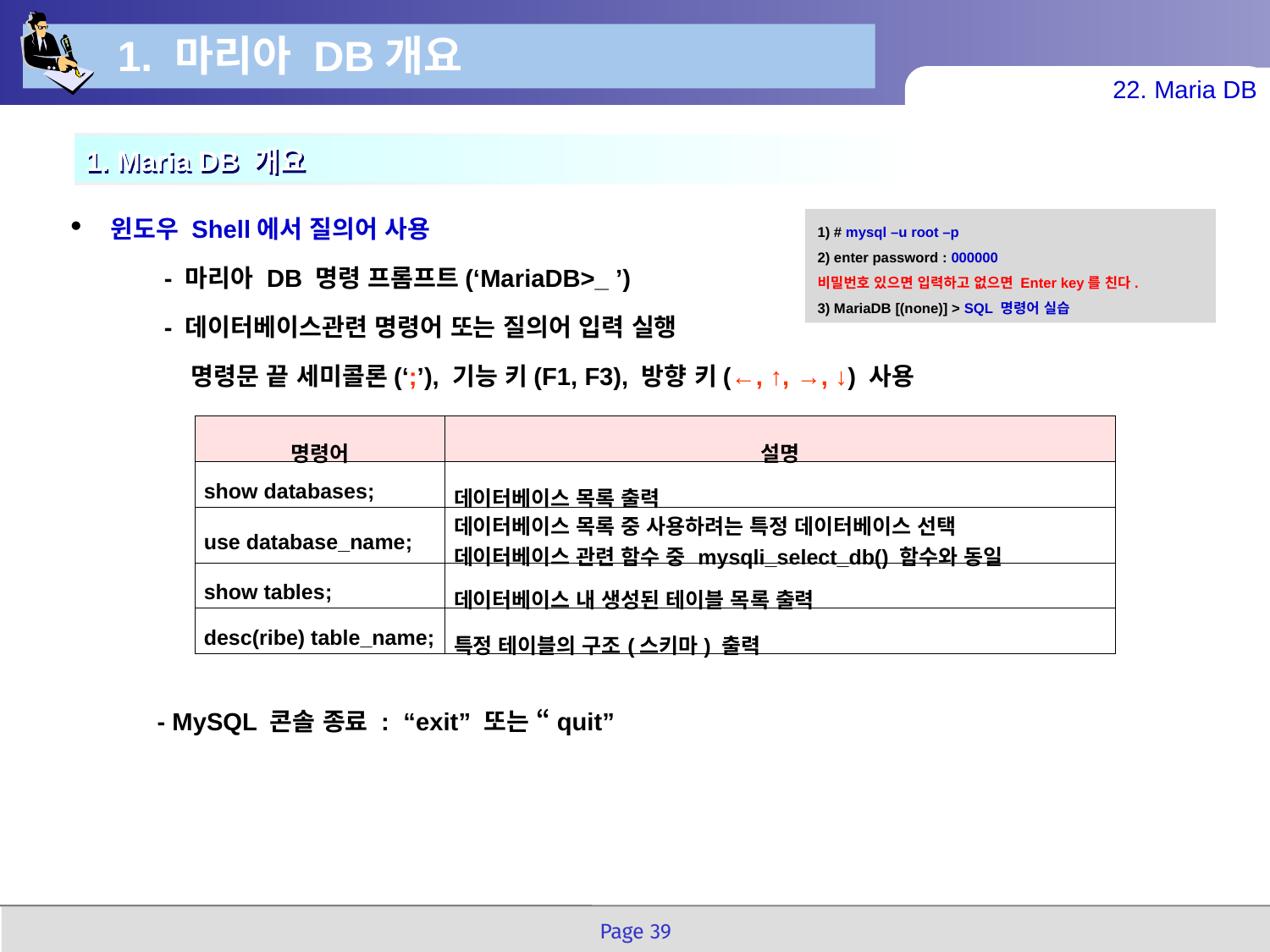

1. 마리아 DB개요
22. Maria DB

1. Maria DB 개요
윈도우 Shell에서 질의어 사용
   - 마리아 DB 명령 프롬프트(‘MariaDB>_ ’)
   - 데이터베이스관련 명령어 또는 질의어 입력 실행
      명령문 끝 세미콜론(‘;’), 기능 키(F1, F3), 방향 키(←, ↑, →, ↓) 사용

  - MySQL 콘솔 종료 :  “exit” 또는 “quit”

1) # mysql –u root –p
2) enter password : 000000
비밀번호 있으면 입력하고 없으면 Enter key를 친다.
3) MariaDB [(none)] > SQL 명령어 실습
| 명령어 | 설명 |
| --- | --- |
| show databases; | 데이터베이스 목록 출력 |
| use database\_name; | 데이터베이스 목록 중 사용하려는 특정 데이터베이스 선택 데이터베이스 관련 함수 중 mysqli\_select\_db() 함수와 동일 |
| show tables; | 데이터베이스 내 생성된 테이블 목록 출력 |
| desc(ribe) table\_name; | 특정 테이블의 구조(스키마) 출력 |
Page 39